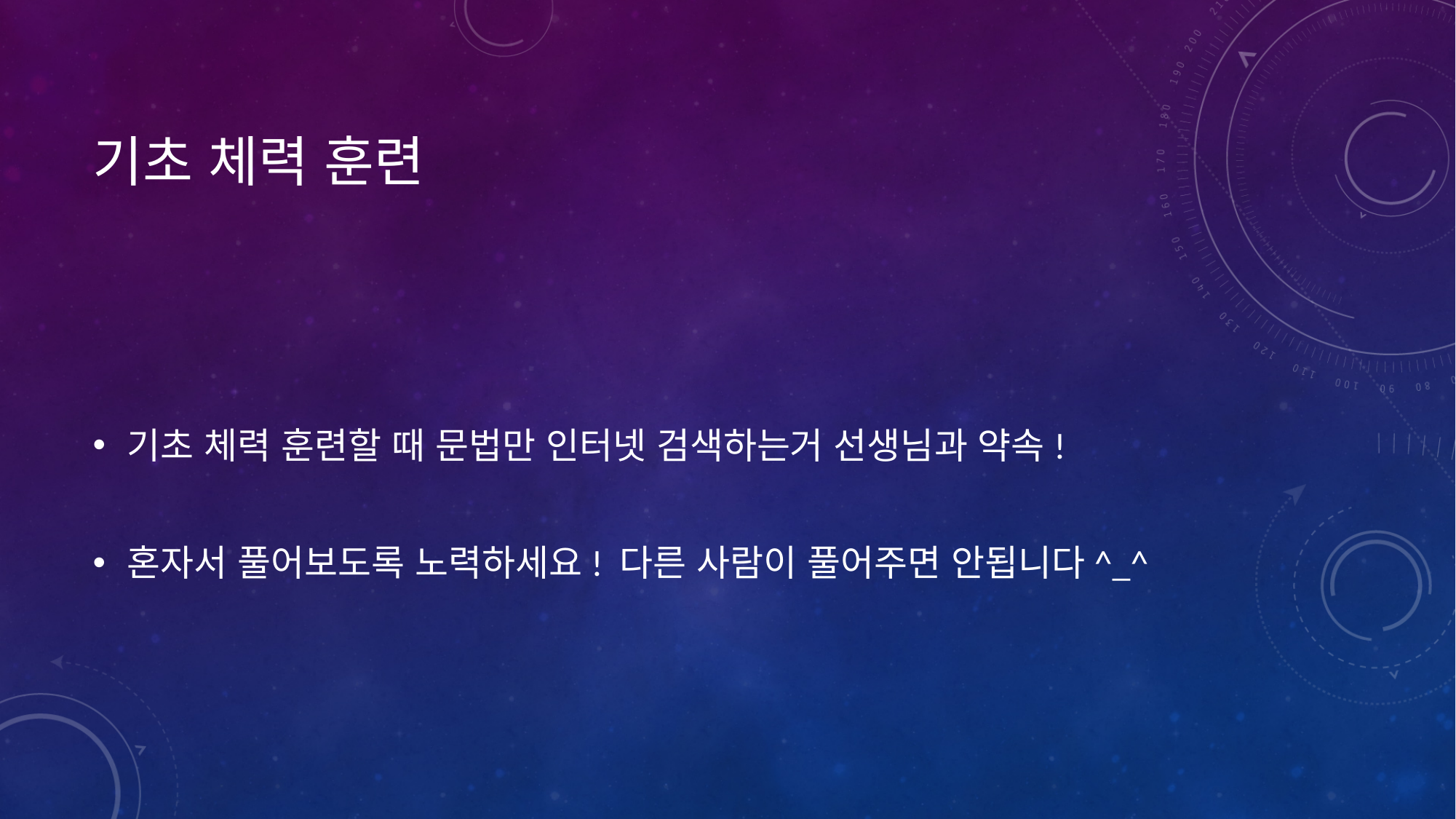

# 기초 체력 훈련

기초 체력 훈련할 때 문법만 인터넷 검색하는거 선생님과 약속!

혼자서 풀어보도록 노력하세요! 다른 사람이 풀어주면 안됩니다^_^